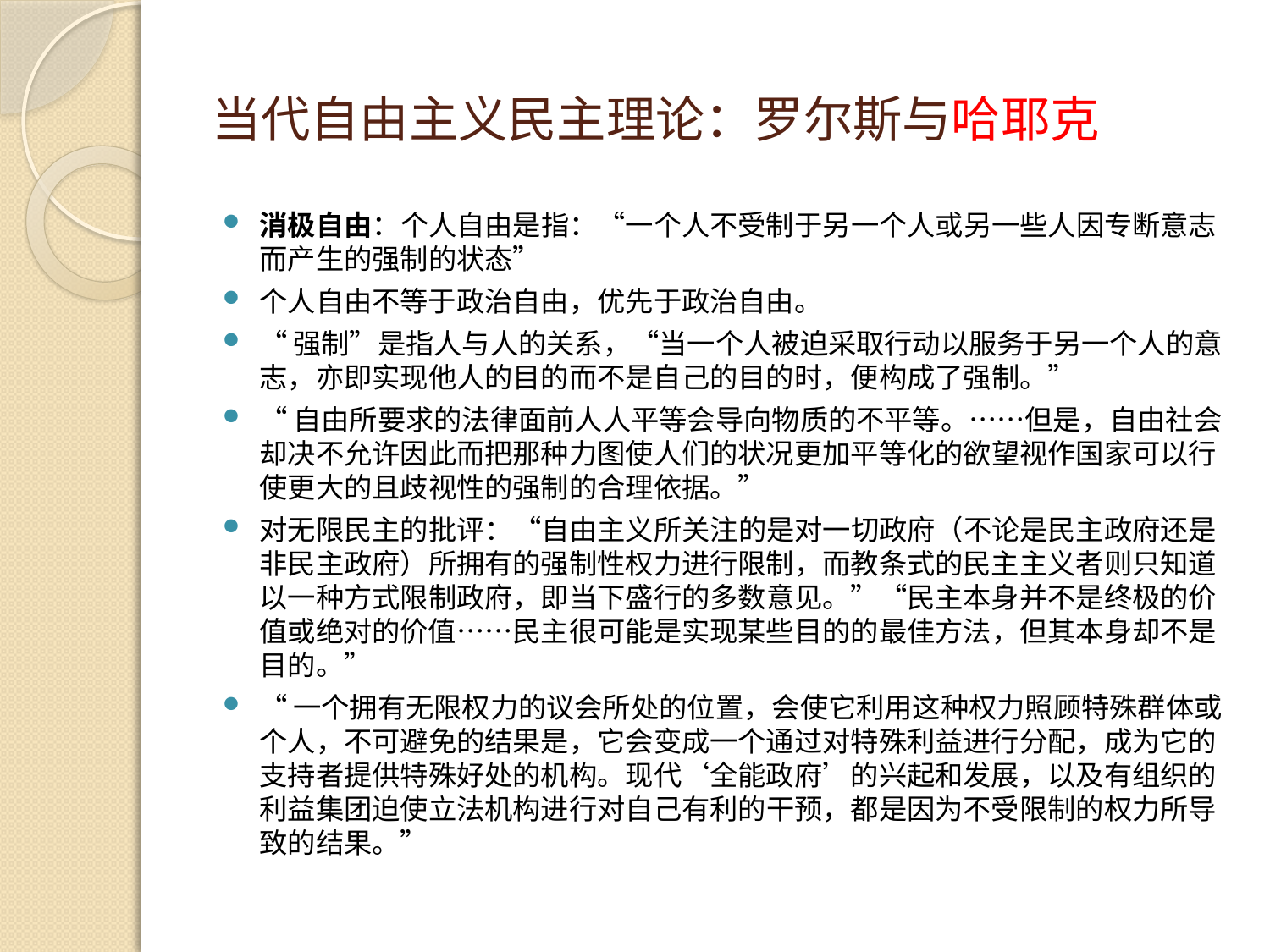

# 当代自由主义民主理论：罗尔斯与哈耶克
消极自由：个人自由是指：“一个人不受制于另一个人或另一些人因专断意志而产生的强制的状态”
个人自由不等于政治自由，优先于政治自由。
“强制”是指人与人的关系，“当一个人被迫采取行动以服务于另一个人的意志，亦即实现他人的目的而不是自己的目的时，便构成了强制。”
“自由所要求的法律面前人人平等会导向物质的不平等。……但是，自由社会却决不允许因此而把那种力图使人们的状况更加平等化的欲望视作国家可以行使更大的且歧视性的强制的合理依据。”
对无限民主的批评：“自由主义所关注的是对一切政府（不论是民主政府还是非民主政府）所拥有的强制性权力进行限制，而教条式的民主主义者则只知道以一种方式限制政府，即当下盛行的多数意见。”“民主本身并不是终极的价值或绝对的价值……民主很可能是实现某些目的的最佳方法，但其本身却不是目的。”
“一个拥有无限权力的议会所处的位置，会使它利用这种权力照顾特殊群体或个人，不可避免的结果是，它会变成一个通过对特殊利益进行分配，成为它的支持者提供特殊好处的机构。现代‘全能政府’的兴起和发展，以及有组织的利益集团迫使立法机构进行对自己有利的干预，都是因为不受限制的权力所导致的结果。”